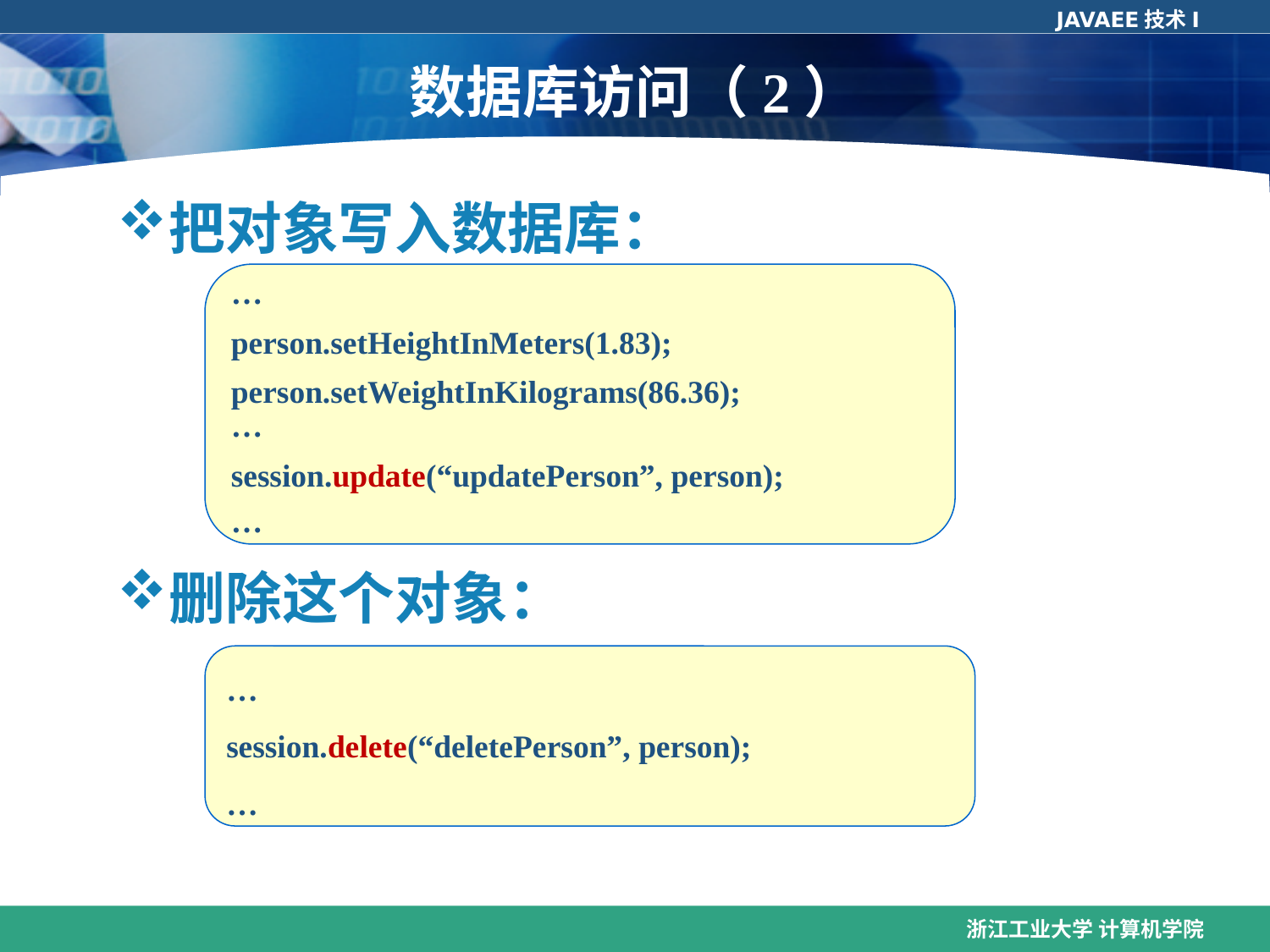

# 数据库访问（2）
把对象写入数据库：

删除这个对象：
…
person.setHeightInMeters(1.83);
person.setWeightInKilograms(86.36);
…
session.update(“updatePerson”, person);
…
…
session.delete(“deletePerson”, person);
…